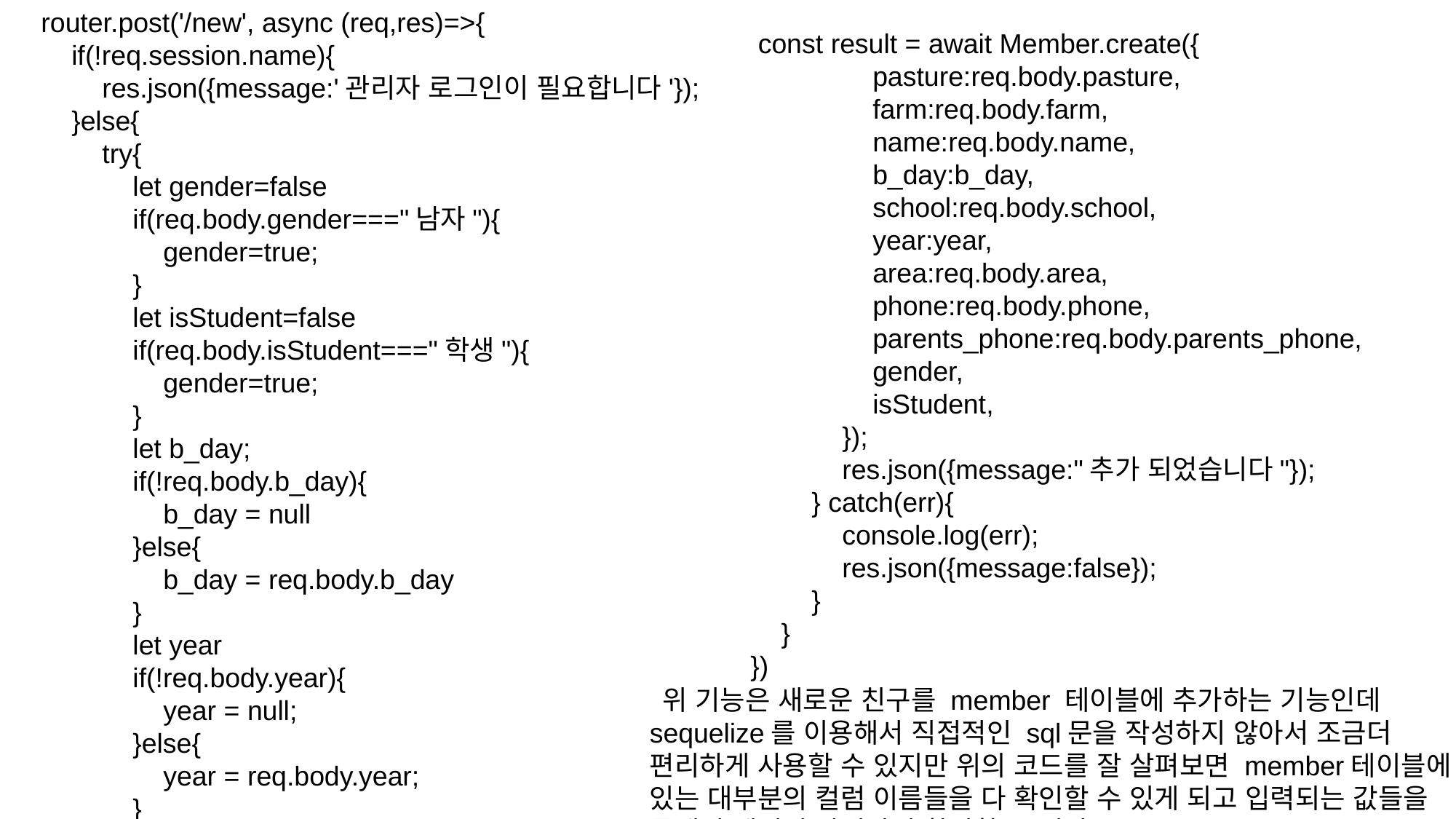

router.post('/new', async (req,res)=>{
    if(!req.session.name){
        res.json({message:'관리자 로그인이 필요합니다'});
    }else{
        try{
            let gender=false
            if(req.body.gender==="남자"){
                gender=true;
            }
            let isStudent=false
            if(req.body.isStudent==="학생"){
                gender=true;
            }
            let b_day;
            if(!req.body.b_day){
                b_day = null
            }else{
                b_day = req.body.b_day
            }
            let year
            if(!req.body.year){
                year = null;
            }else{
                year = req.body.year;
            }
 const result = await Member.create({
                pasture:req.body.pasture,
                farm:req.body.farm,
                name:req.body.name,
                b_day:b_day,
                school:req.body.school,
                year:year,
                area:req.body.area,
                phone:req.body.phone,
                parents_phone:req.body.parents_phone,
                gender,
                isStudent,
            });
            res.json({message:"추가 되었습니다"});
        } catch(err){
            console.log(err);
            res.json({message:false});
        }
    }
})
 위 기능은 새로운 친구를 member 테이블에 추가하는 기능인데 sequelize를 이용해서 직접적인 sql문을 작성하지 않아서 조금더 편리하게 사용할 수 있지만 위의 코드를 잘 살펴보면 member테이블에 있는 대부분의 컬럼 이름들을 다 확인할 수 있게 되고 입력되는 값들을 통해서 데이터 타입까지 확인할 수 있다